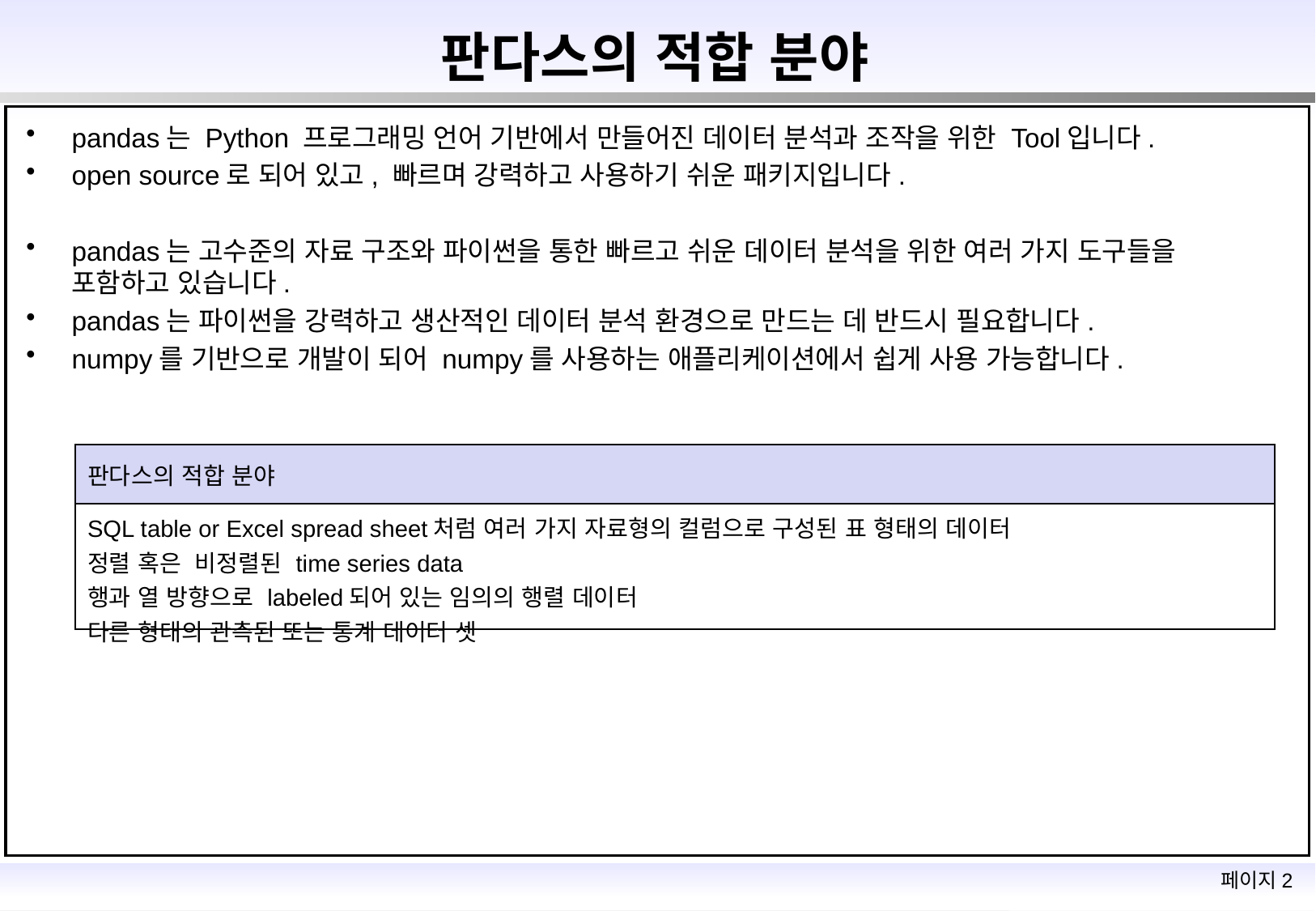

# 판다스의 적합 분야
pandas는 Python 프로그래밍 언어 기반에서 만들어진 데이터 분석과 조작을 위한 Tool입니다.
open source로 되어 있고, 빠르며 강력하고 사용하기 쉬운 패키지입니다.

pandas는 고수준의 자료 구조와 파이썬을 통한 빠르고 쉬운 데이터 분석을 위한 여러 가지 도구들을 포함하고 있습니다.
pandas는 파이썬을 강력하고 생산적인 데이터 분석 환경으로 만드는 데 반드시 필요합니다.
numpy를 기반으로 개발이 되어 numpy를 사용하는 애플리케이션에서 쉽게 사용 가능합니다.
| 판다스의 적합 분야 |
| --- |
| SQL table or Excel spread sheet처럼 여러 가지 자료형의 컬럼으로 구성된 표 형태의 데이터 정렬 혹은 비정렬된 time series data 행과 열 방향으로 labeled되어 있는 임의의 행렬 데이터 다른 형태의 관측된 또는 통계 데이터 셋 |